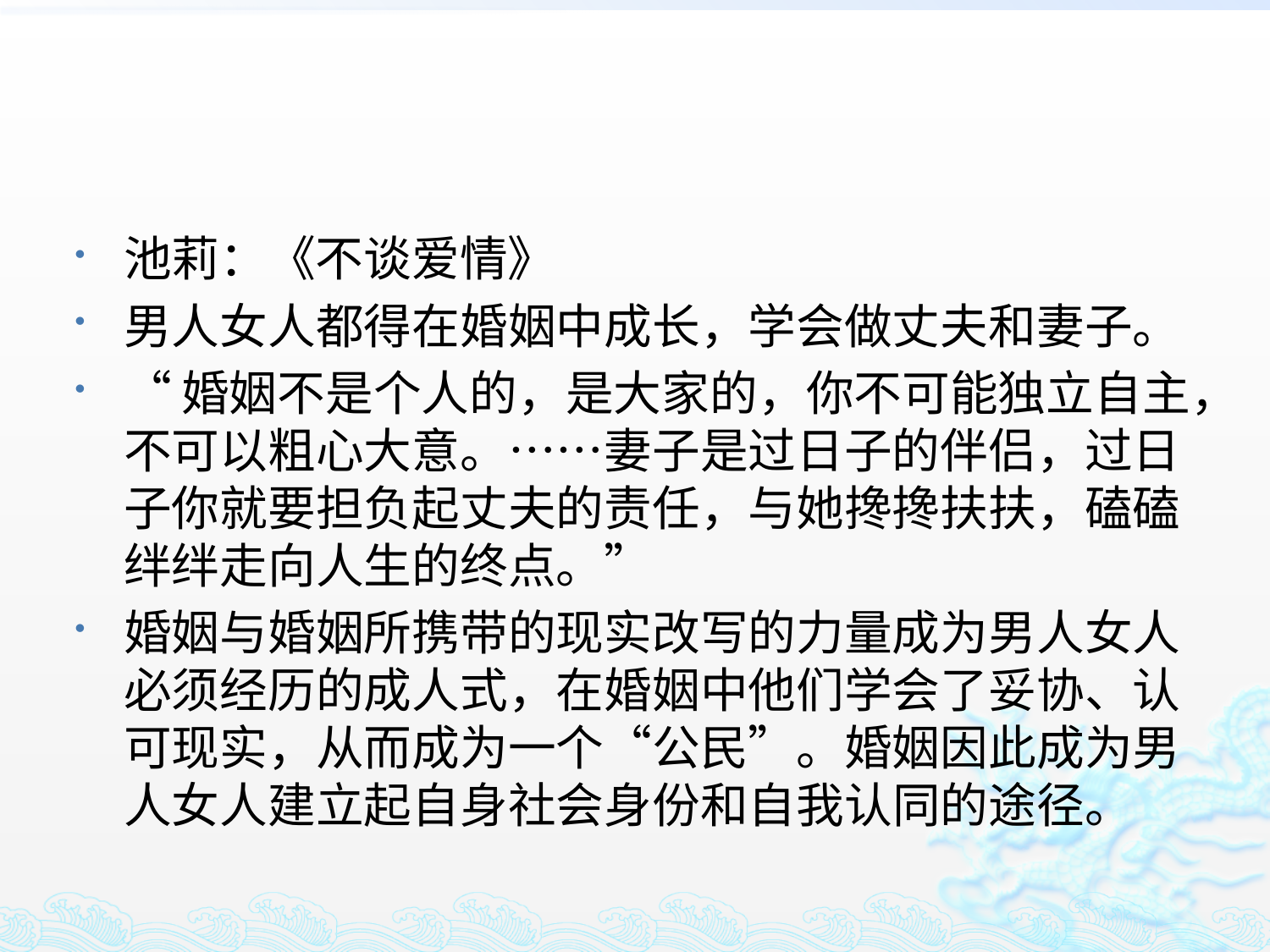

#
池莉：《不谈爱情》
男人女人都得在婚姻中成长，学会做丈夫和妻子。
“婚姻不是个人的，是大家的，你不可能独立自主，不可以粗心大意。……妻子是过日子的伴侣，过日子你就要担负起丈夫的责任，与她搀搀扶扶，磕磕绊绊走向人生的终点。”
婚姻与婚姻所携带的现实改写的力量成为男人女人必须经历的成人式，在婚姻中他们学会了妥协、认可现实，从而成为一个“公民”。婚姻因此成为男人女人建立起自身社会身份和自我认同的途径。